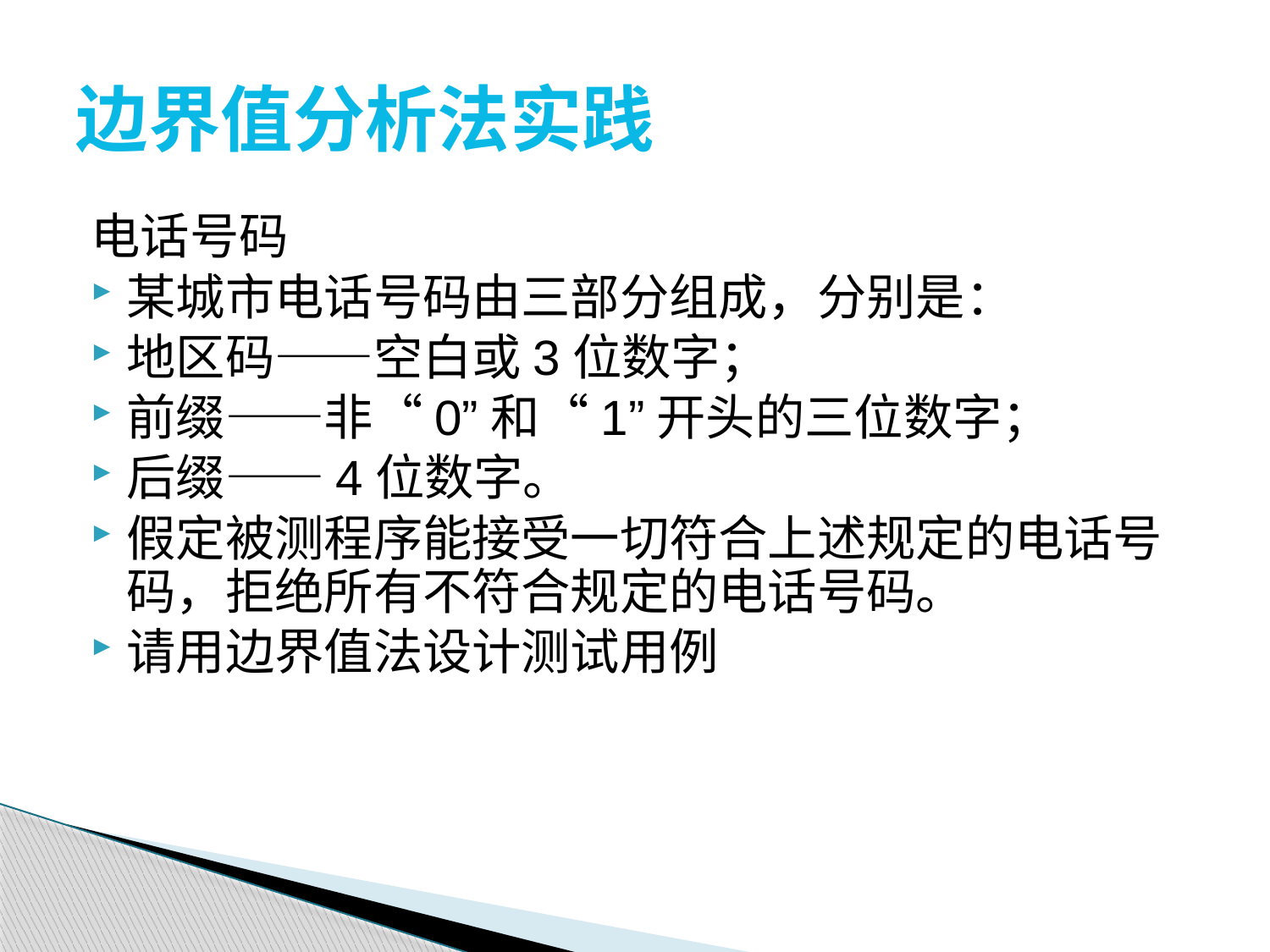

# 边界值分析法实践
电话号码
某城市电话号码由三部分组成，分别是：
地区码——空白或3位数字；
前缀——非“0”和“1”开头的三位数字；
后缀——4位数字。
假定被测程序能接受一切符合上述规定的电话号码，拒绝所有不符合规定的电话号码。
请用边界值法设计测试用例